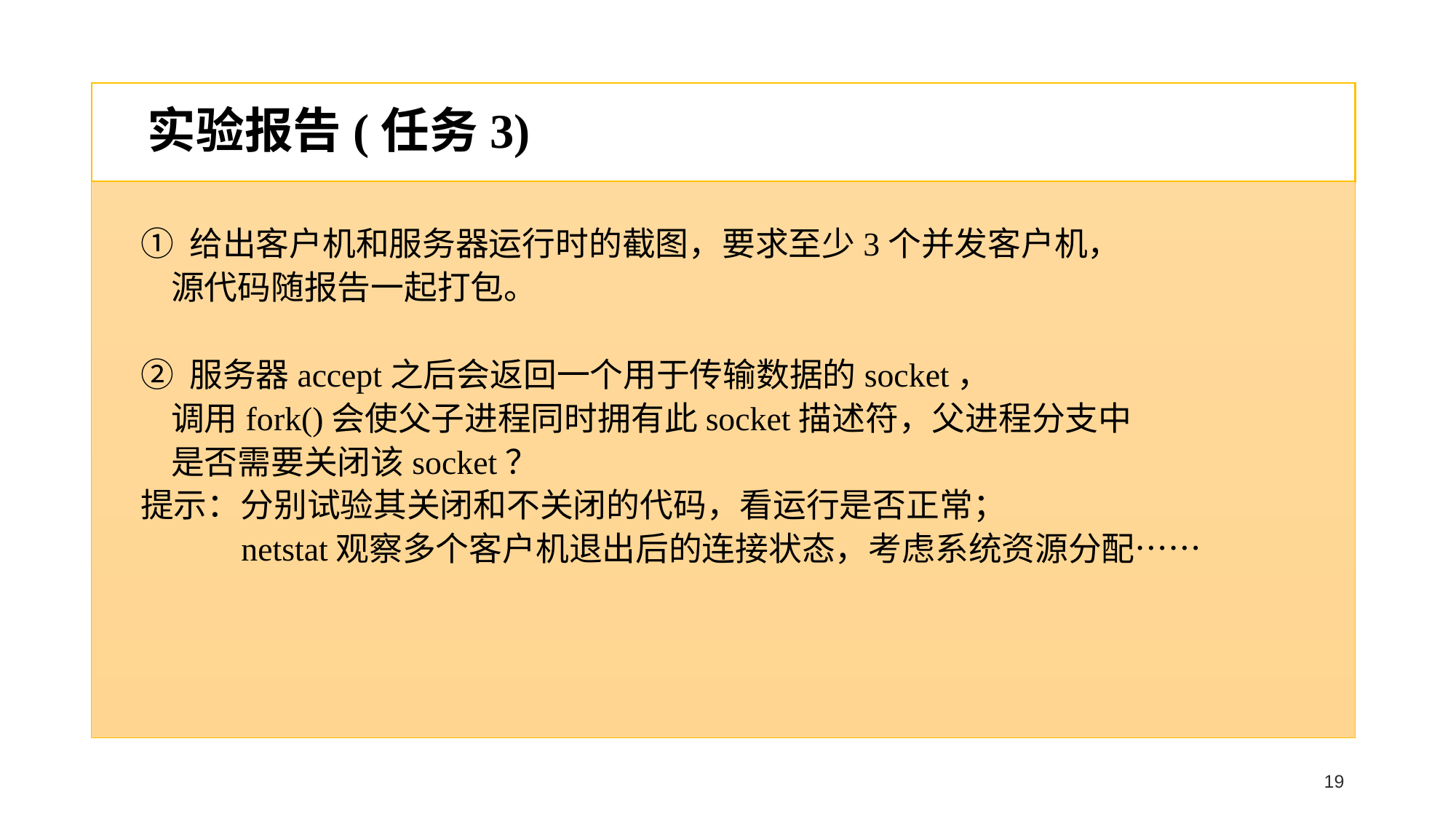

# 实验报告(任务3)

① 给出客户机和服务器运行时的截图，要求至少3个并发客户机，
   源代码随报告一起打包。

② 服务器accept之后会返回一个用于传输数据的socket，
   调用fork()会使父子进程同时拥有此socket描述符，父进程分支中
   是否需要关闭该socket？
提示：分别试验其关闭和不关闭的代码，看运行是否正常；
            netstat观察多个客户机退出后的连接状态，考虑系统资源分配……
19